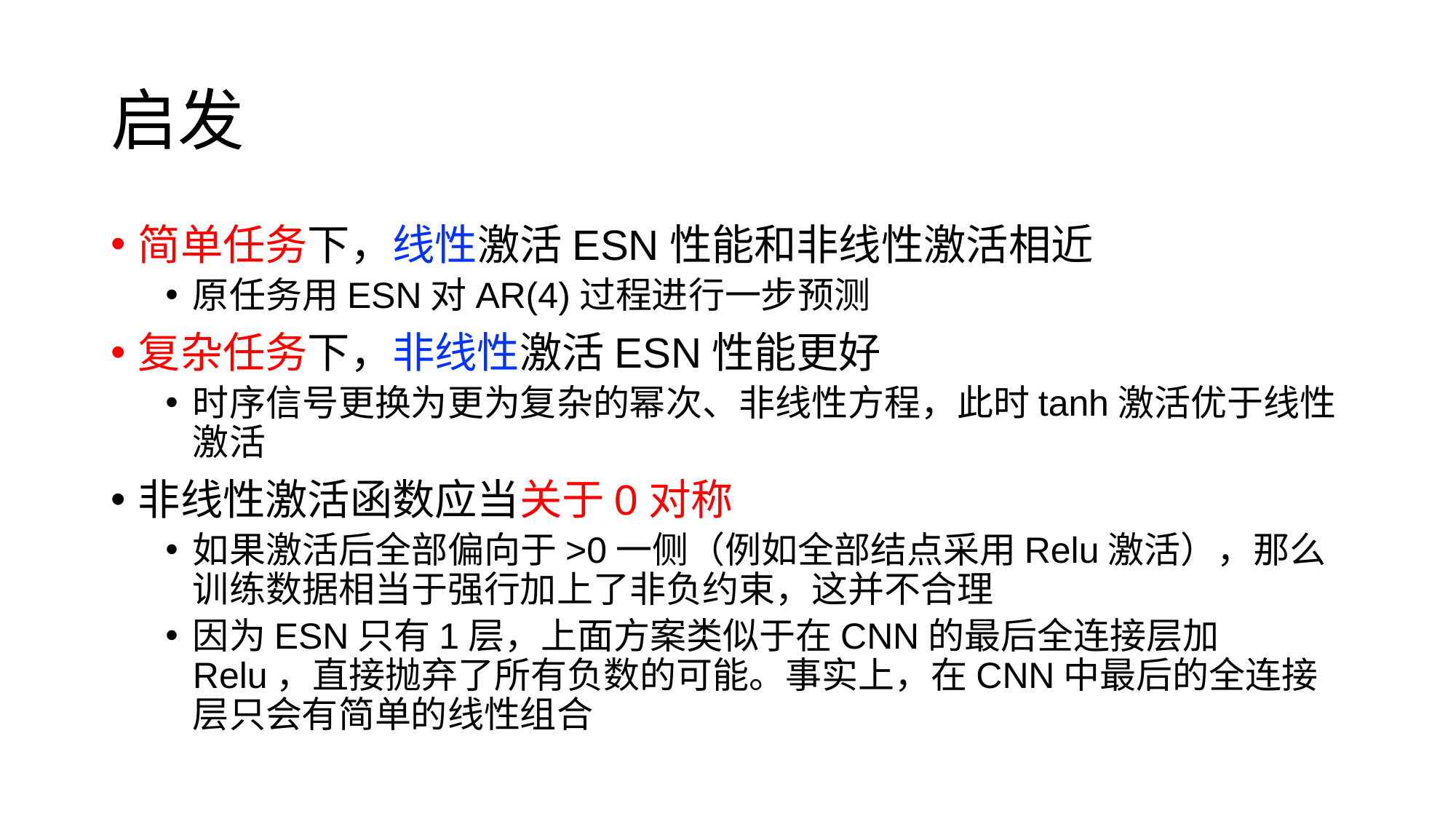

# 启发
简单任务下，线性激活ESN性能和非线性激活相近
原任务用ESN对AR(4)过程进行一步预测
复杂任务下，非线性激活ESN性能更好
时序信号更换为更为复杂的幂次、非线性方程，此时tanh激活优于线性激活
非线性激活函数应当关于0对称
如果激活后全部偏向于>0一侧（例如全部结点采用Relu激活），那么训练数据相当于强行加上了非负约束，这并不合理
因为ESN只有1层，上面方案类似于在CNN的最后全连接层加Relu，直接抛弃了所有负数的可能。事实上，在CNN中最后的全连接层只会有简单的线性组合